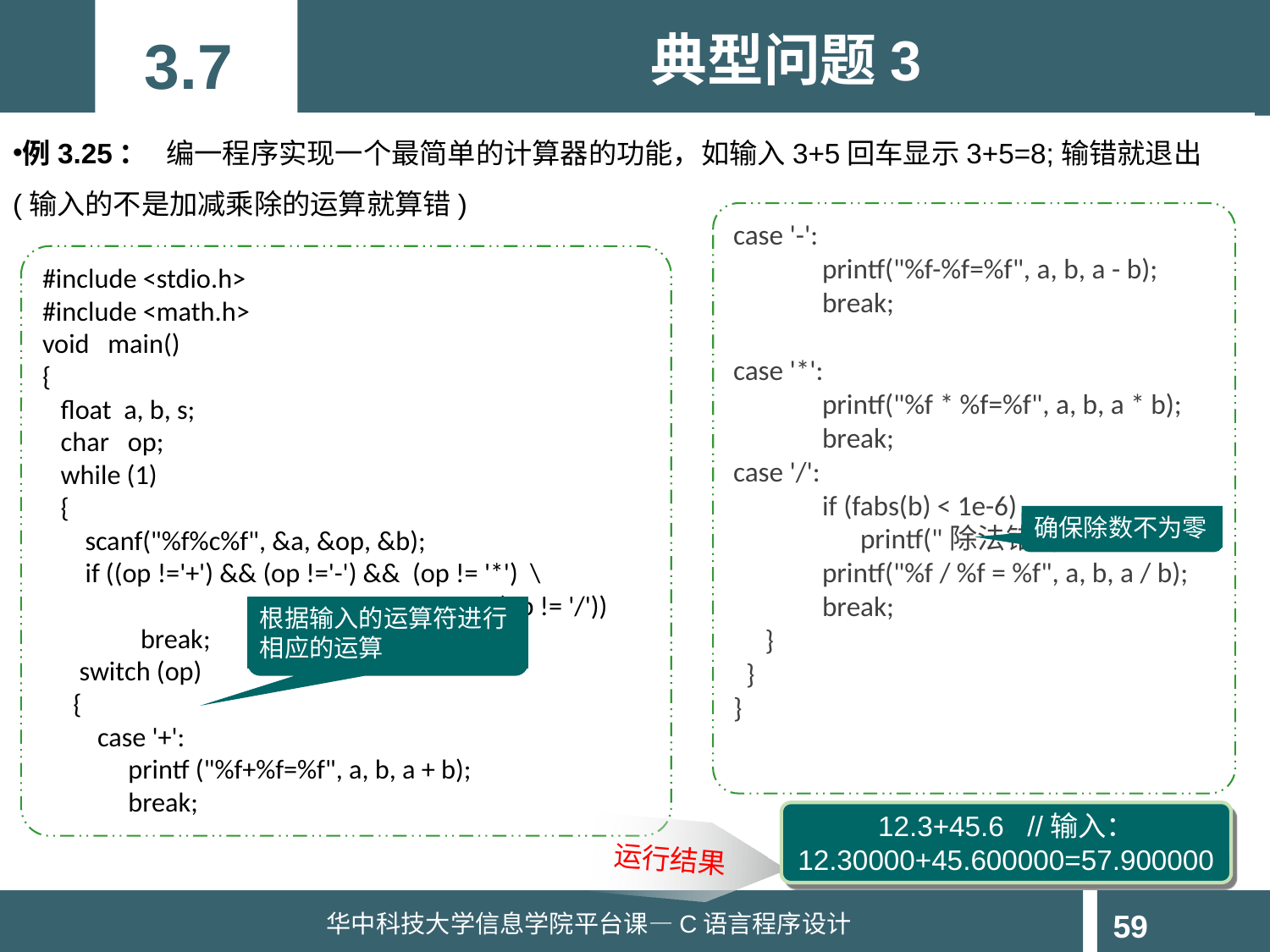

典型问题3
3.7
例3.25：   编一程序实现一个最简单的计算器的功能，如输入3+5回车显示3+5=8;输错就退出(输入的不是加减乘除的运算就算错)

case '-':
              printf("%f-%f=%f", a, b, a - b);
              break;

case '*':
              printf("%f * %f=%f", a, b, a * b);
              break;
case '/':
              if (fabs(b) < 1e-6)
                    printf("除法错");
              printf("%f / %f = %f", a, b, a / b);
              break;
     }
  }
}
#include <stdio.h>
#include <math.h>
void   main()
{
   float  a, b, s;
   char   op;
   while (1)
   {
       scanf("%f%c%f", &a, &op, &b);
       if ((op !='+') && (op !='-') &&  (op != '*')  \
                                                                   && (op != '/'))
                break;
      switch (op)
     {
         case '+':
              printf ("%f+%f=%f", a, b, a + b);
              break;
确保除数不为零

根据输入的运算符进行相应的运算

12.3+45.6   //输入：
12.30000+45.600000=57.900000
运行结果